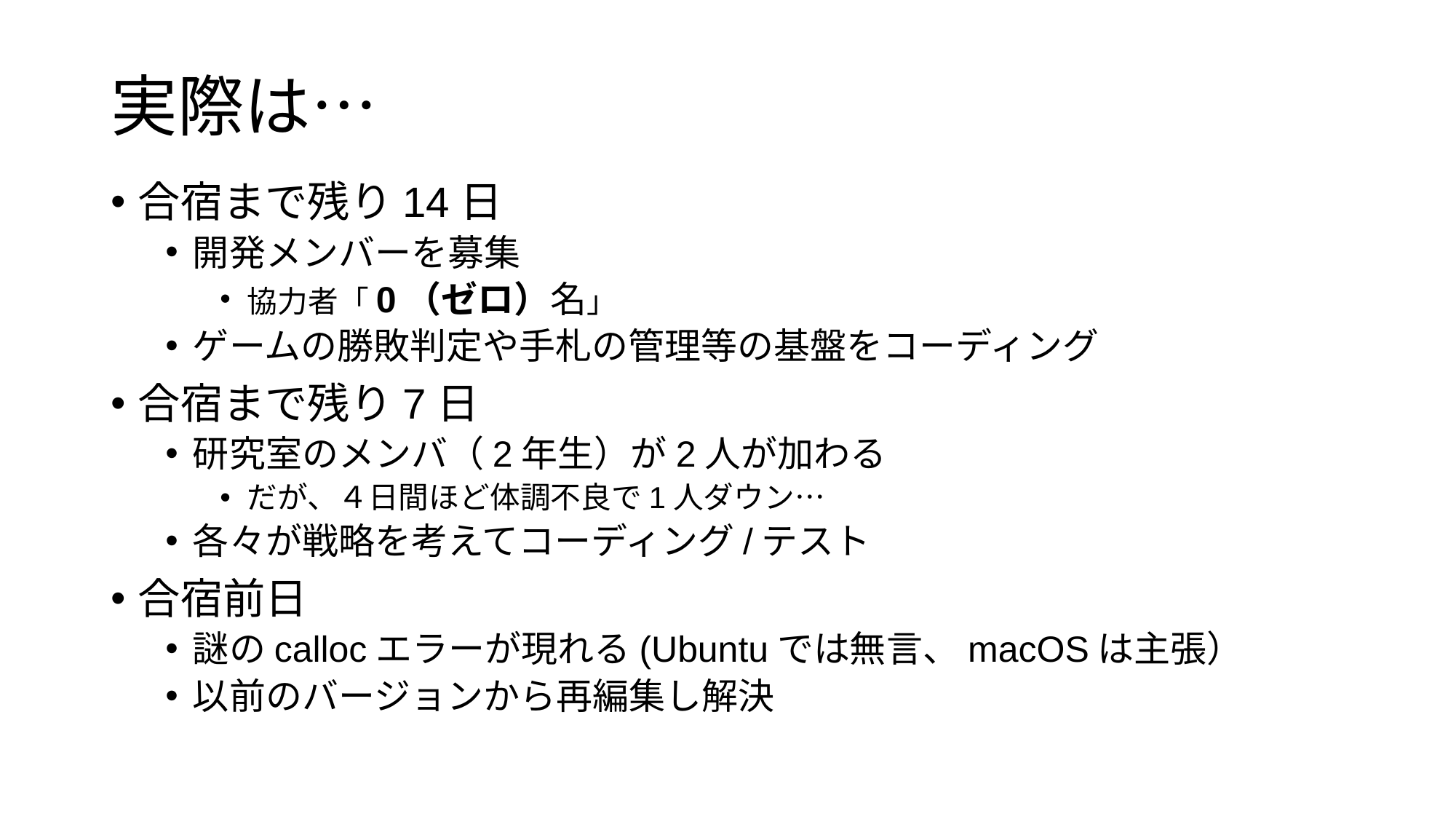

# 実際は…
合宿まで残り14日
開発メンバーを募集
協力者「0（ゼロ）名」
ゲームの勝敗判定や手札の管理等の基盤をコーディング
合宿まで残り7日
研究室のメンバ（2年生）が2人が加わる
だが、４日間ほど体調不良で1人ダウン…
各々が戦略を考えてコーディング/テスト
合宿前日
謎のcallocエラーが現れる(Ubuntuでは無言、macOSは主張）
以前のバージョンから再編集し解決